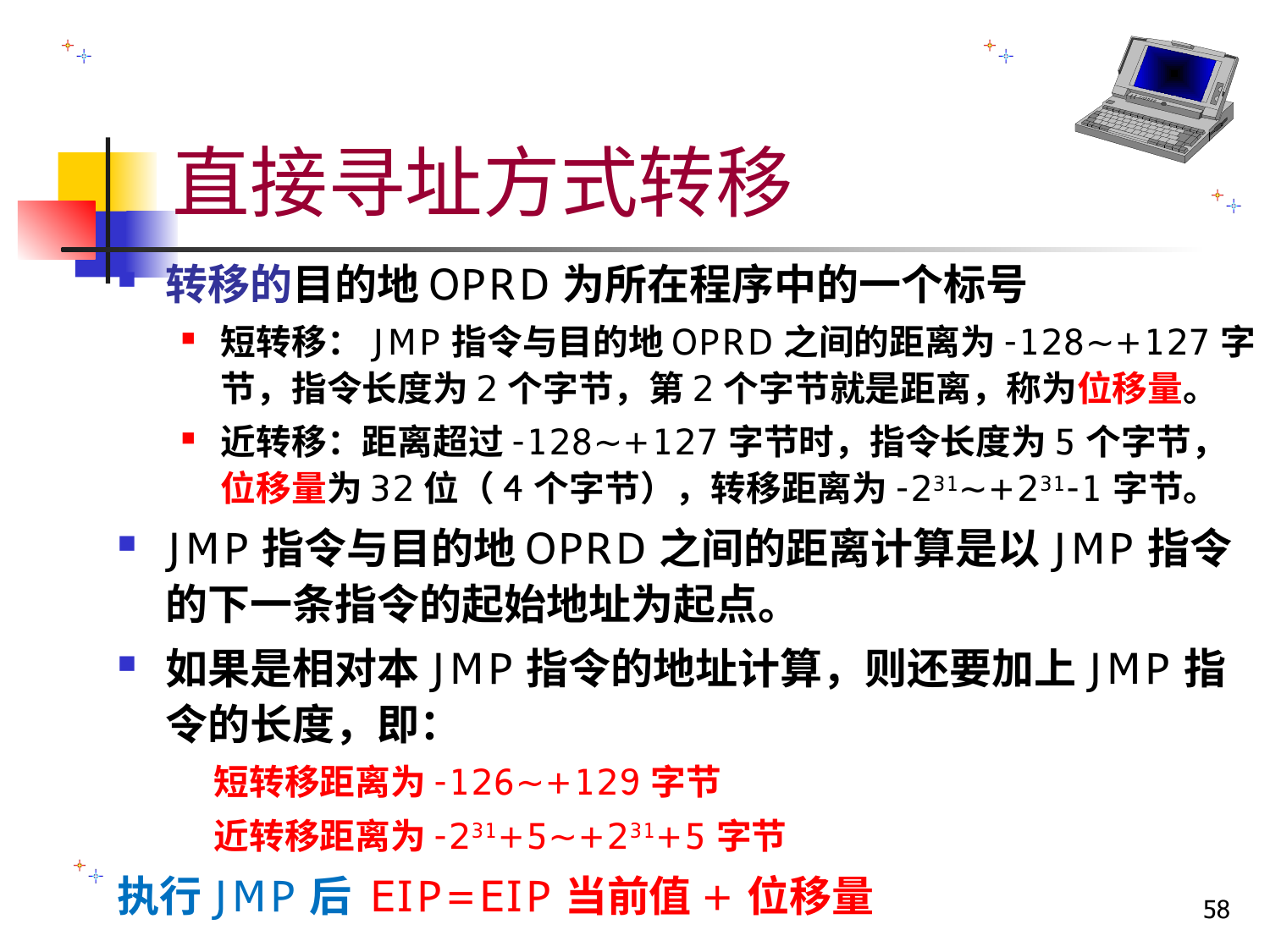

# 直接寻址方式转移
转移的目的地OPRD为所在程序中的一个标号
短转移：JMP指令与目的地OPRD之间的距离为-128~+127字节，指令长度为2个字节，第2个字节就是距离，称为位移量。
近转移：距离超过-128~+127字节时，指令长度为5个字节，位移量为32位（4个字节），转移距离为-231~+231-1字节。
JMP指令与目的地OPRD之间的距离计算是以JMP指令的下一条指令的起始地址为起点。
如果是相对本JMP指令的地址计算，则还要加上JMP指令的长度，即：
    短转移距离为-126~+129字节
    近转移距离为-231+5~+231+5字节
执行JMP后 EIP=EIP当前值+位移量
58